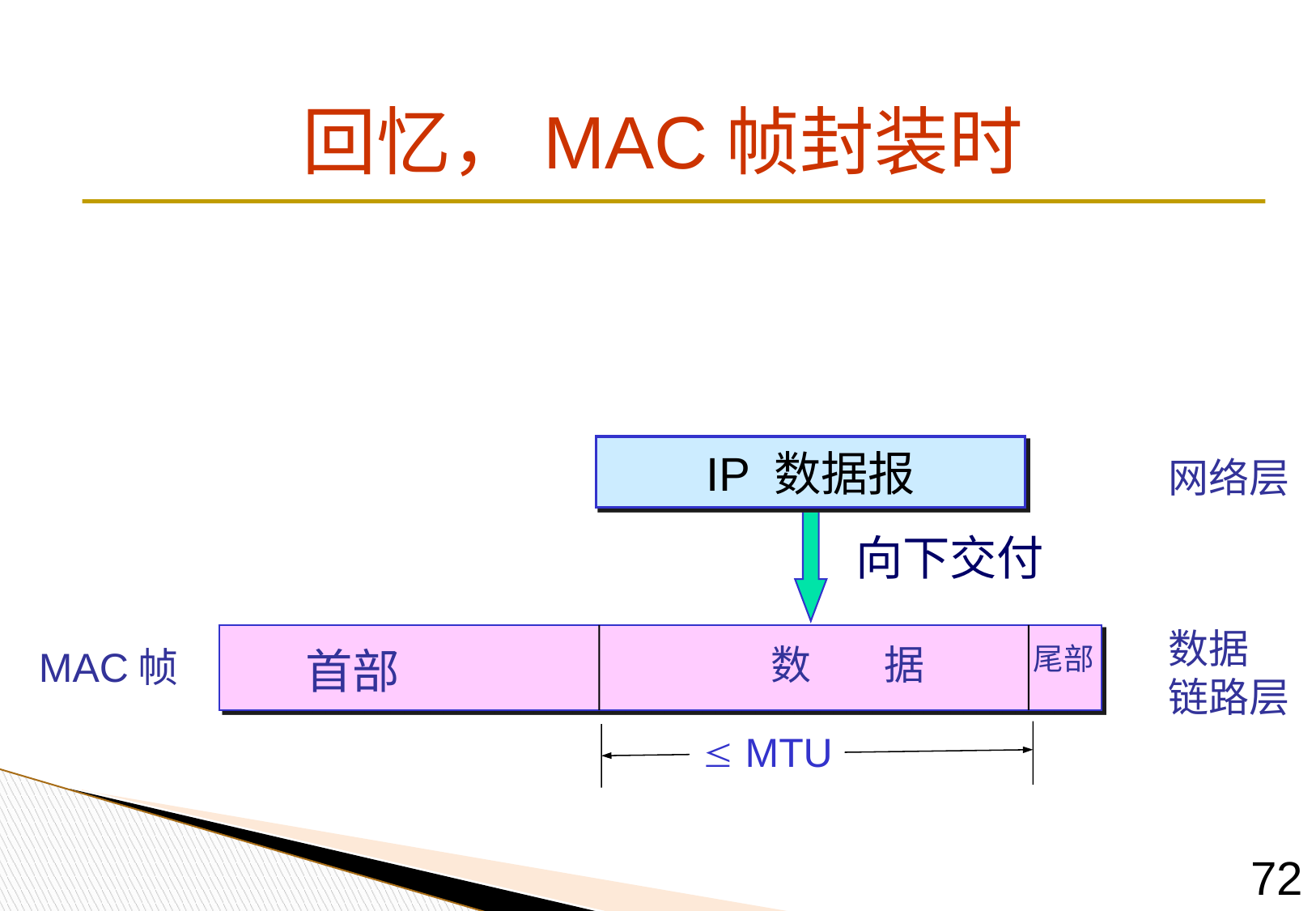

# 回忆，MAC帧封装时
IP 数据报

网络层
向下交付
数据
链路层

数        据
尾部
MAC帧
首部

≤ MTU

72